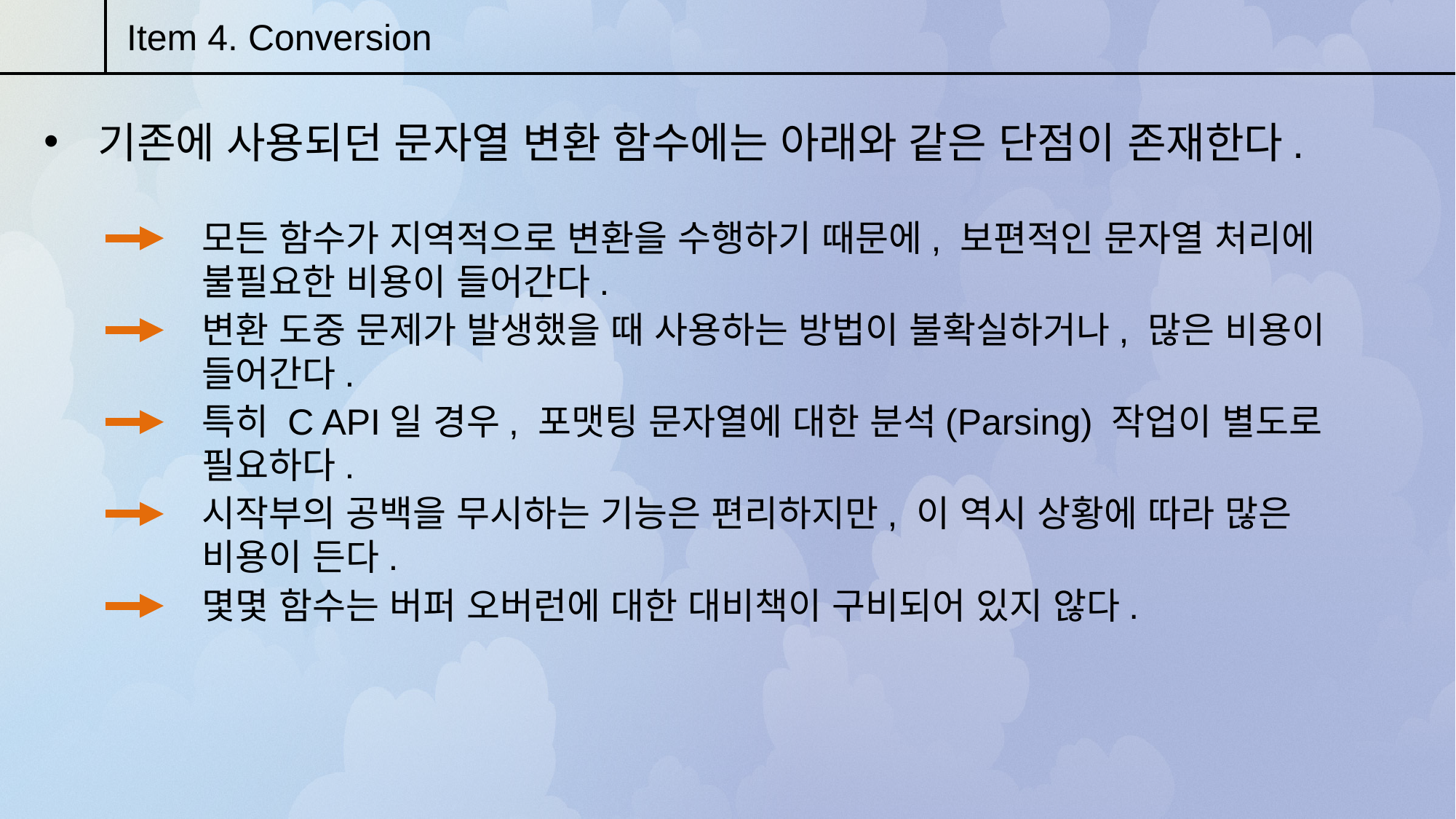

Item 4. Conversion
 기존에 사용되던 문자열 변환 함수에는 아래와 같은 단점이 존재한다.
모든 함수가 지역적으로 변환을 수행하기 때문에, 보편적인 문자열 처리에 불필요한 비용이 들어간다.
변환 도중 문제가 발생했을 때 사용하는 방법이 불확실하거나, 많은 비용이 들어간다.
특히 C API일 경우, 포맷팅 문자열에 대한 분석(Parsing) 작업이 별도로 필요하다.
시작부의 공백을 무시하는 기능은 편리하지만, 이 역시 상황에 따라 많은 비용이 든다.
몇몇 함수는 버퍼 오버런에 대한 대비책이 구비되어 있지 않다.